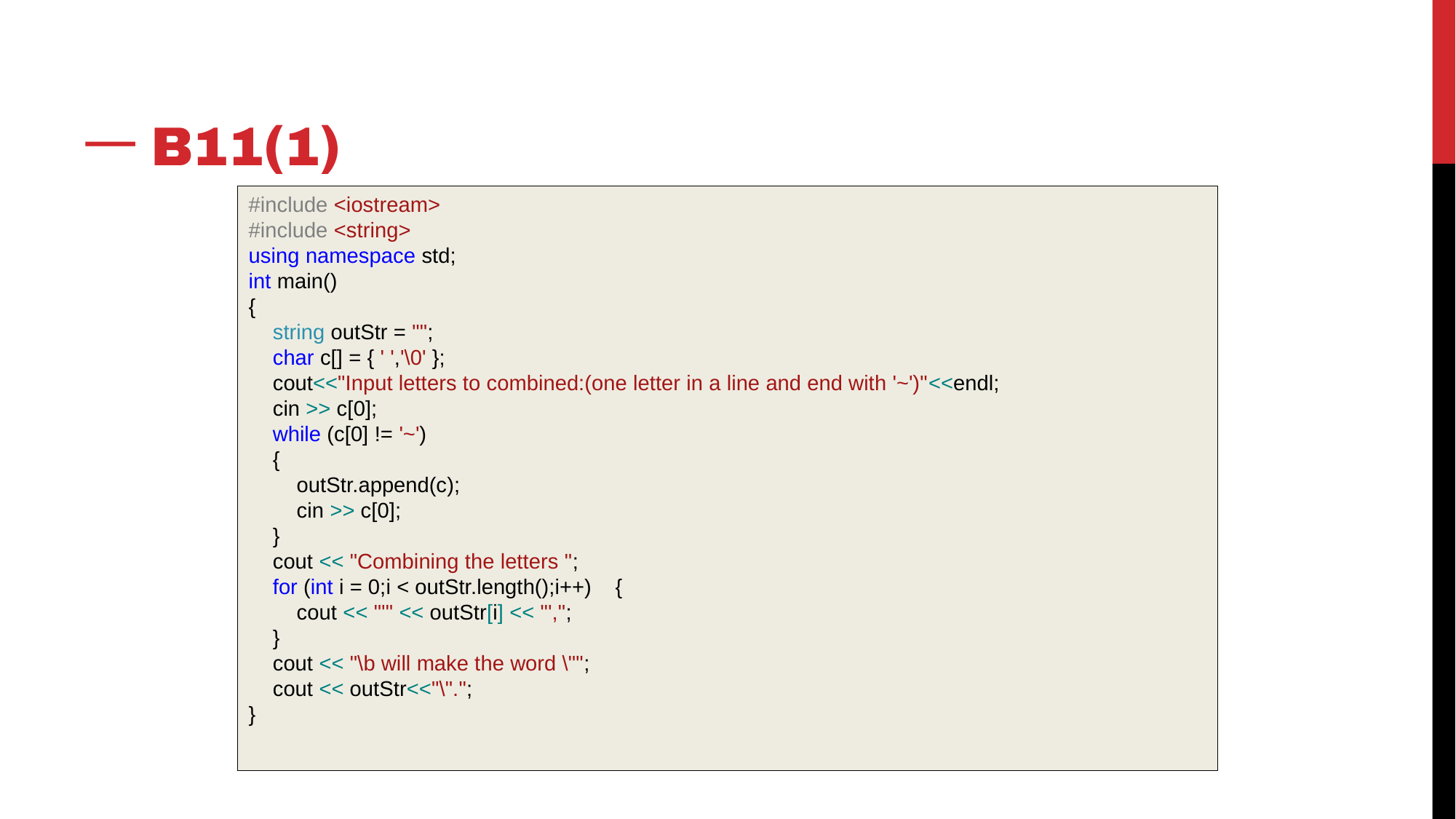

# 一b11(1)
#include <iostream>
#include <string>
using namespace std;
int main()
{
    string outStr = "";
    char c[] = { ' ','\0' };
    cout<<"Input letters to combined:(one letter in a line and end with '~')"<<endl;
    cin >> c[0];
    while (c[0] != '~')
    {
        outStr.append(c);
        cin >> c[0];
    }
    cout << "Combining the letters ";
    for (int i = 0;i < outStr.length();i++)    {
        cout << "'" << outStr[i] << "',";
    }
    cout << "\b will make the word \"";
    cout << outStr<<"\".";
}